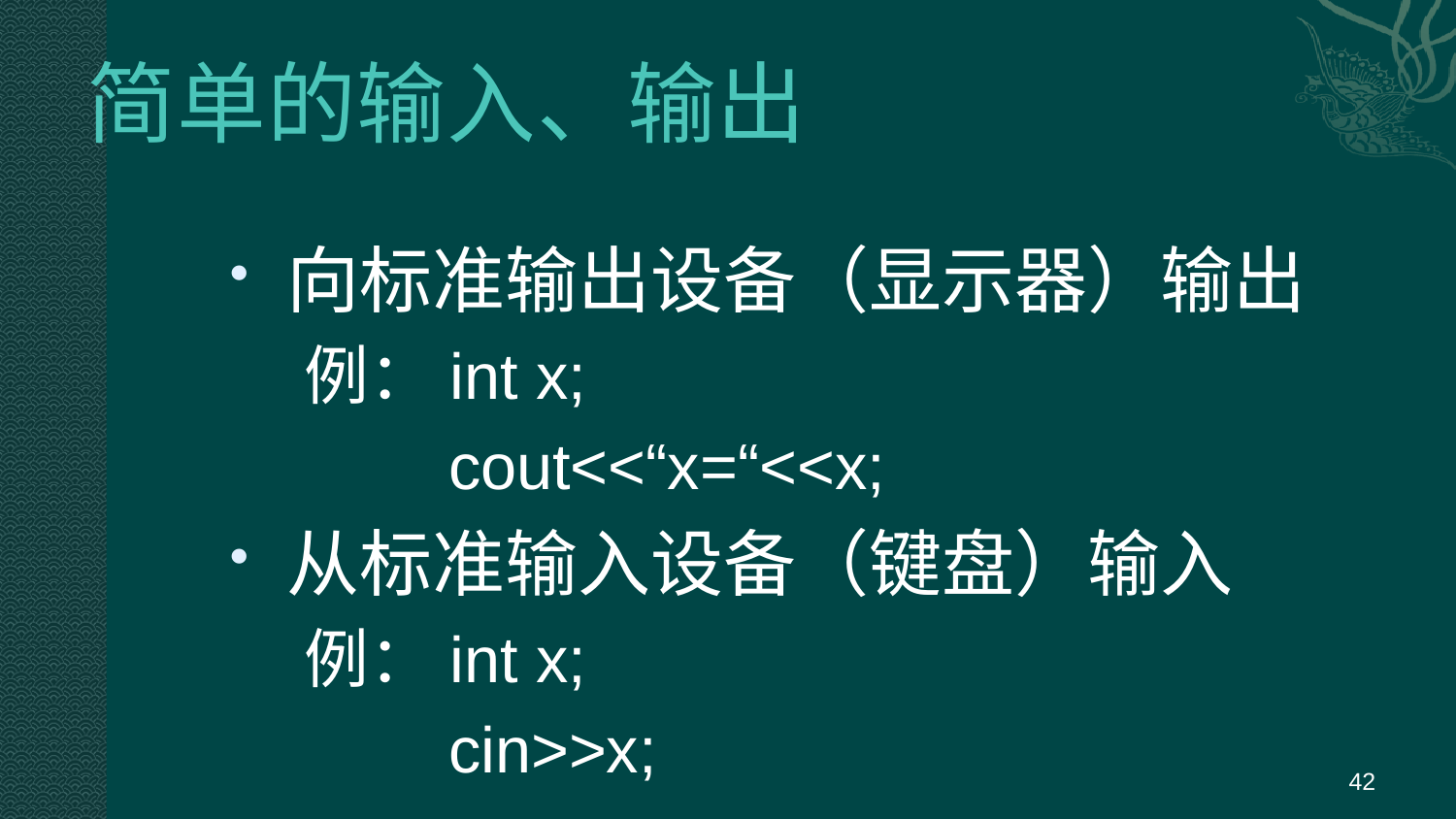

# 简单的输入、输出
向标准输出设备（显示器）输出
例：int x;
        cout<<“x=“<<x;
从标准输入设备（键盘）输入
例：int x;
        cin>>x;
42